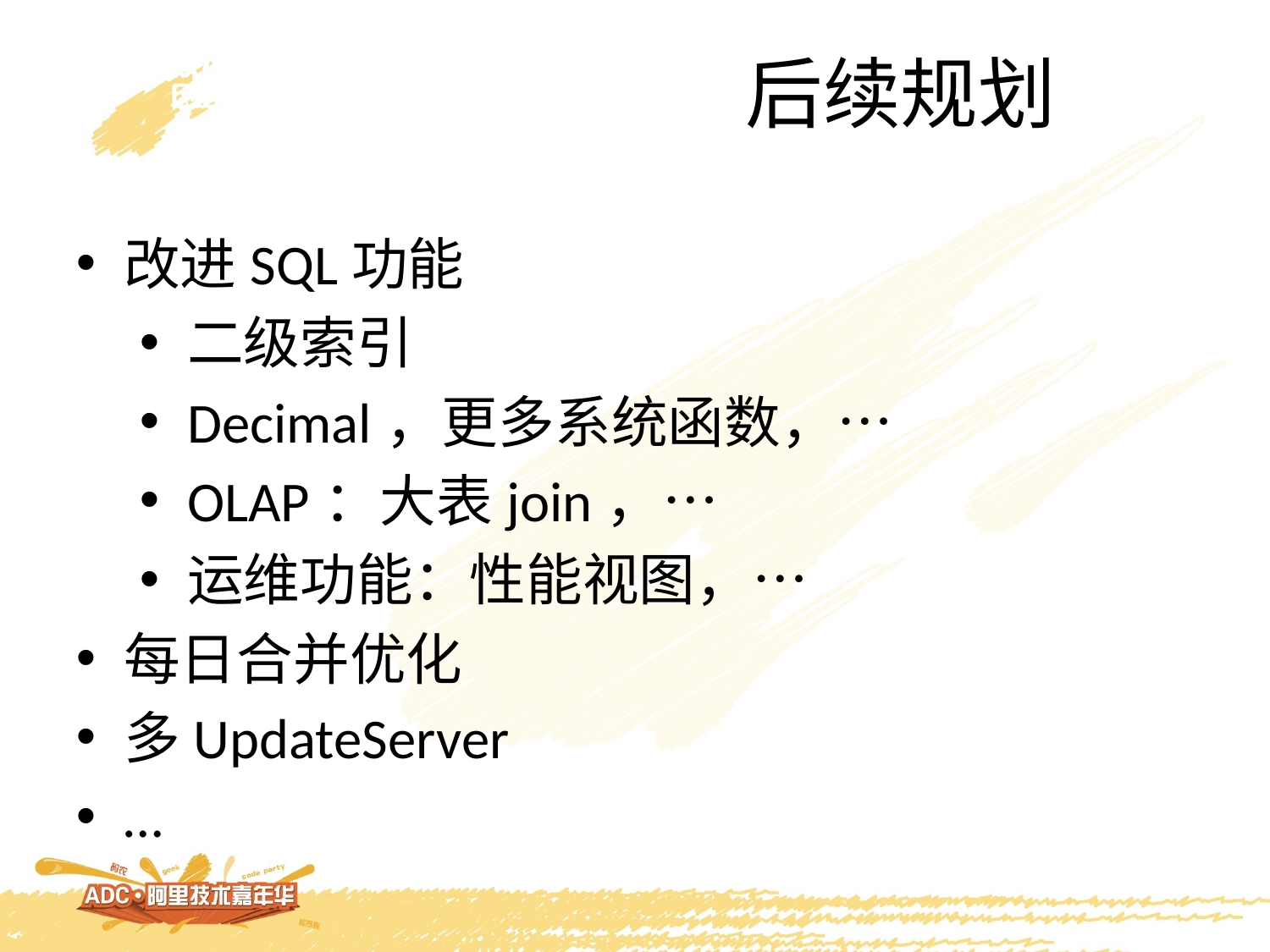

后续规划
改进SQL功能
二级索引
Decimal，更多系统函数，…
OLAP：大表join，…
运维功能：性能视图，…
每日合并优化
多UpdateServer
…